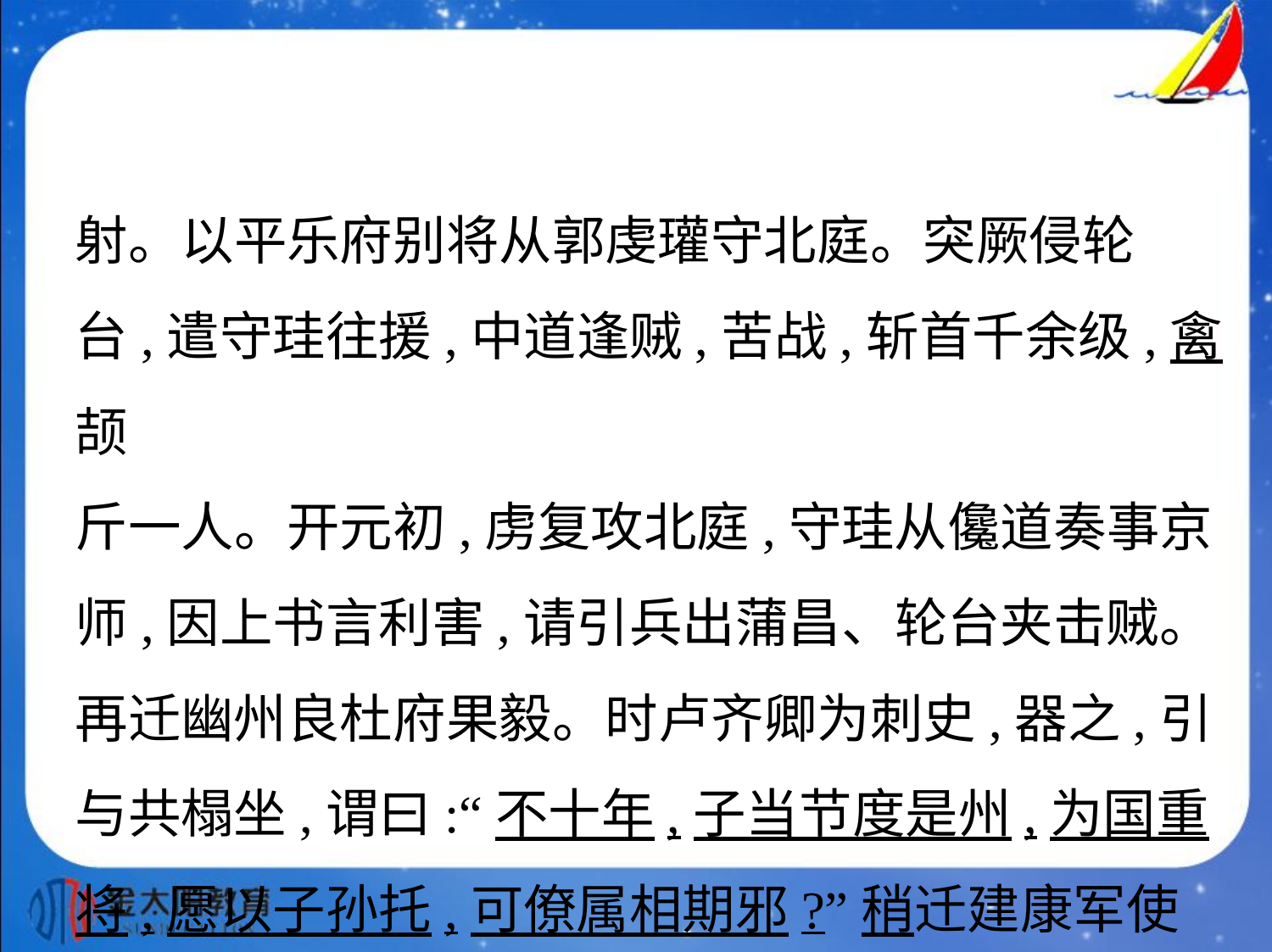

射。以平乐府别将从郭虔瓘守北庭。突厥侵轮
台,遣守珪往援,中道逢贼,苦战,斩首千余级,禽颉
斤一人。开元初,虏复攻北庭,守珪从儳道奏事京
师,因上书言利害,请引兵出蒲昌、轮台夹击贼。
再迁幽州良杜府果毅。时卢齐卿为刺史,器之,引
与共榻坐,谓曰:“不十年,子当节度是州,为国重
将,愿以子孙托,可僚属相期邪?”稍迁建康军使